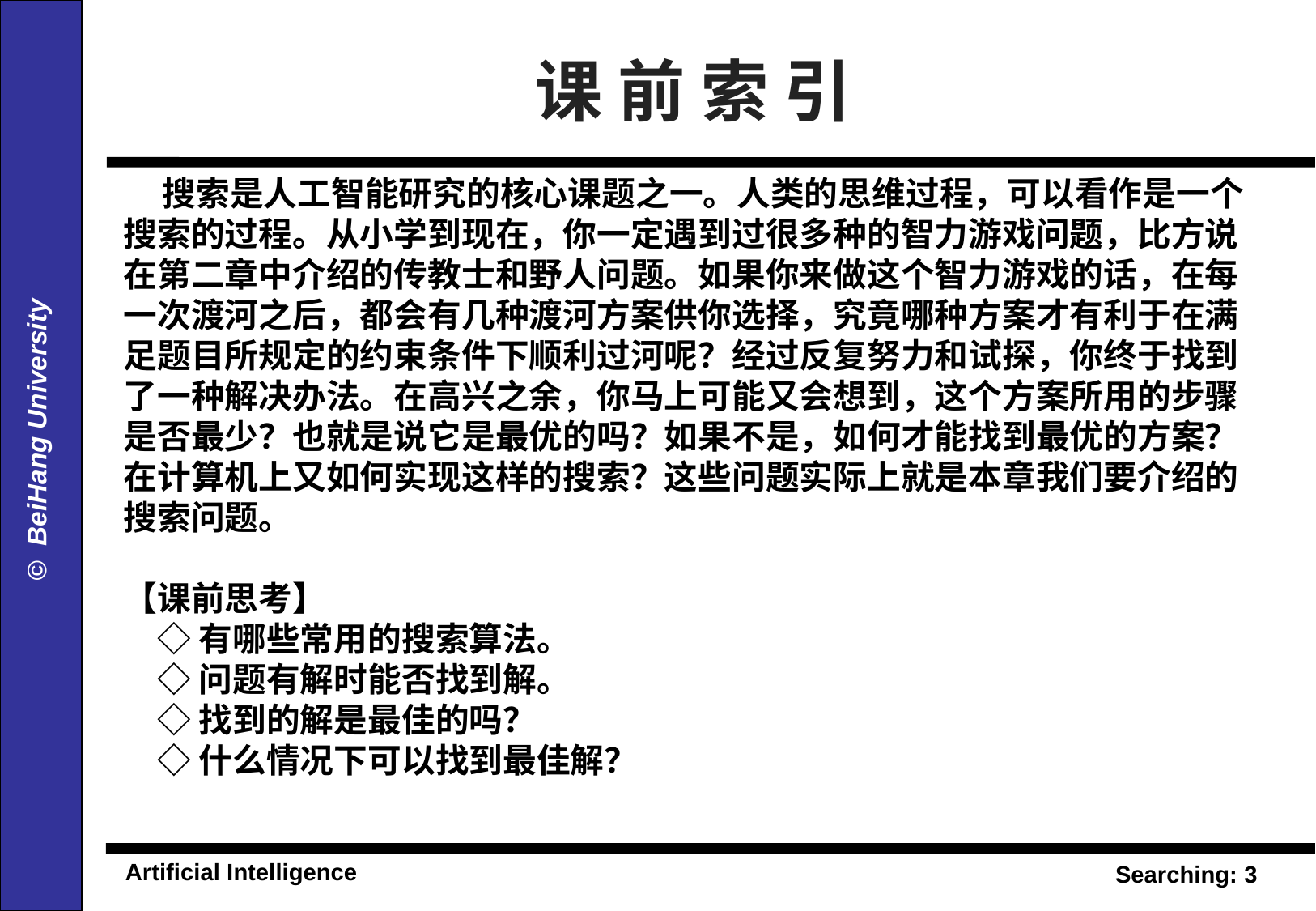

课 前 索 引
    搜索是人工智能研究的核心课题之一。人类的思维过程，可以看作是一个搜索的过程。从小学到现在，你一定遇到过很多种的智力游戏问题，比方说在第二章中介绍的传教士和野人问题。如果你来做这个智力游戏的话，在每一次渡河之后，都会有几种渡河方案供你选择，究竟哪种方案才有利于在满足题目所规定的约束条件下顺利过河呢？经过反复努力和试探，你终于找到了一种解决办法。在高兴之余，你马上可能又会想到，这个方案所用的步骤是否最少？也就是说它是最优的吗？如果不是，如何才能找到最优的方案？在计算机上又如何实现这样的搜索？这些问题实际上就是本章我们要介绍的搜索问题。

【课前思考】
　◇ 有哪些常用的搜索算法。
　◇ 问题有解时能否找到解。
　◇ 找到的解是最佳的吗？
　◇ 什么情况下可以找到最佳解？